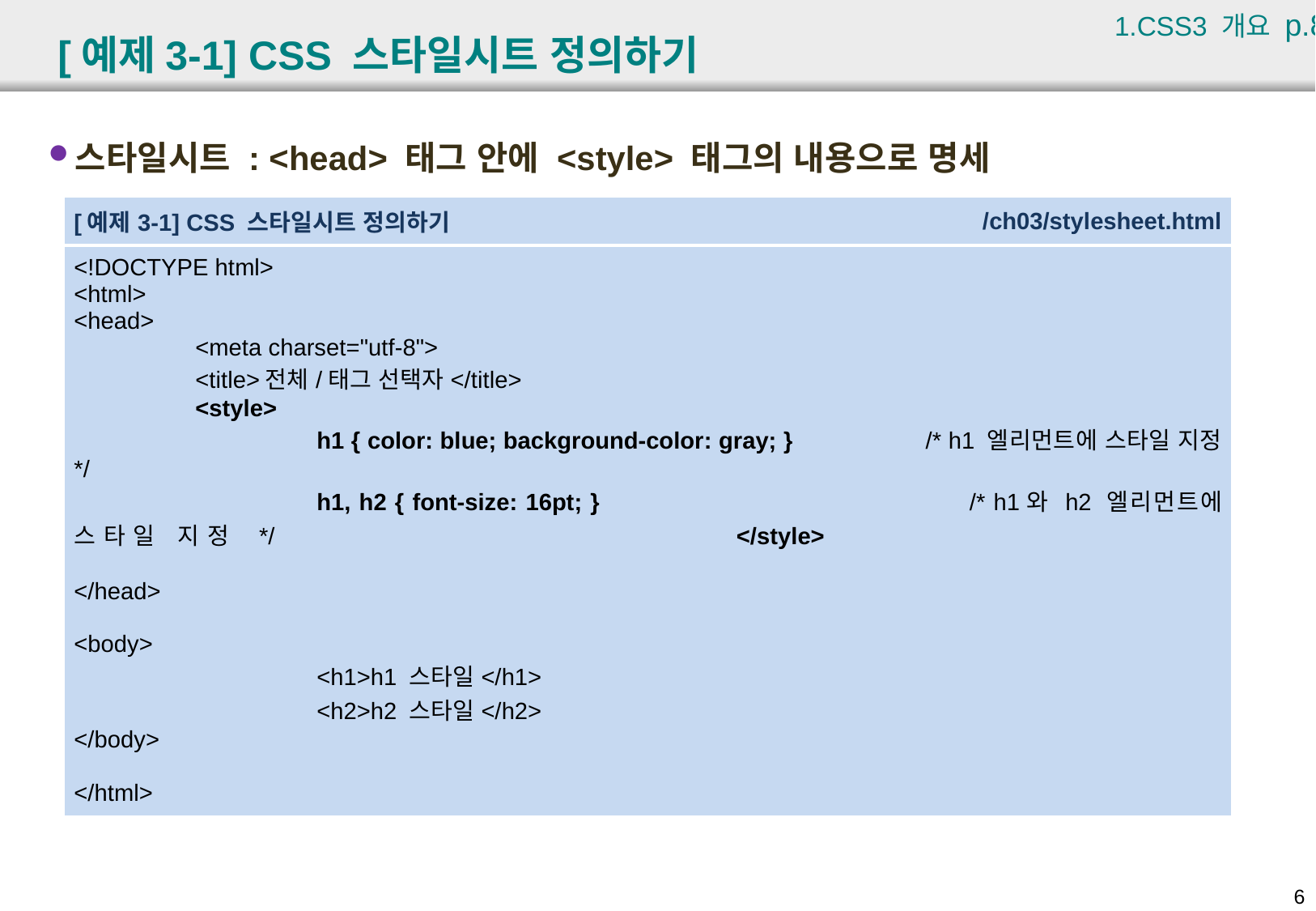

1.CSS3 개요 p.88
# [예제3-1] CSS 스타일시트 정의하기
스타일시트 : <head> 태그 안에 <style> 태그의 내용으로 명세
| [예제3-1] CSS 스타일시트 정의하기 | /ch03/stylesheet.html |
| --- | --- |
| <!DOCTYPE html> <html> <head> <meta charset="utf-8"> <title>전체/태그 선택자</title> <style> h1 { color: blue; background-color: gray; } /\* h1 엘리먼트에 스타일 지정 \*/ h1, h2 { font-size: 16pt; } /\* h1와 h2 엘리먼트에 스타일 지정 \*/ </style> </head> <body> <h1>h1 스타일</h1> <h2>h2 스타일</h2> </body> </html> |  |